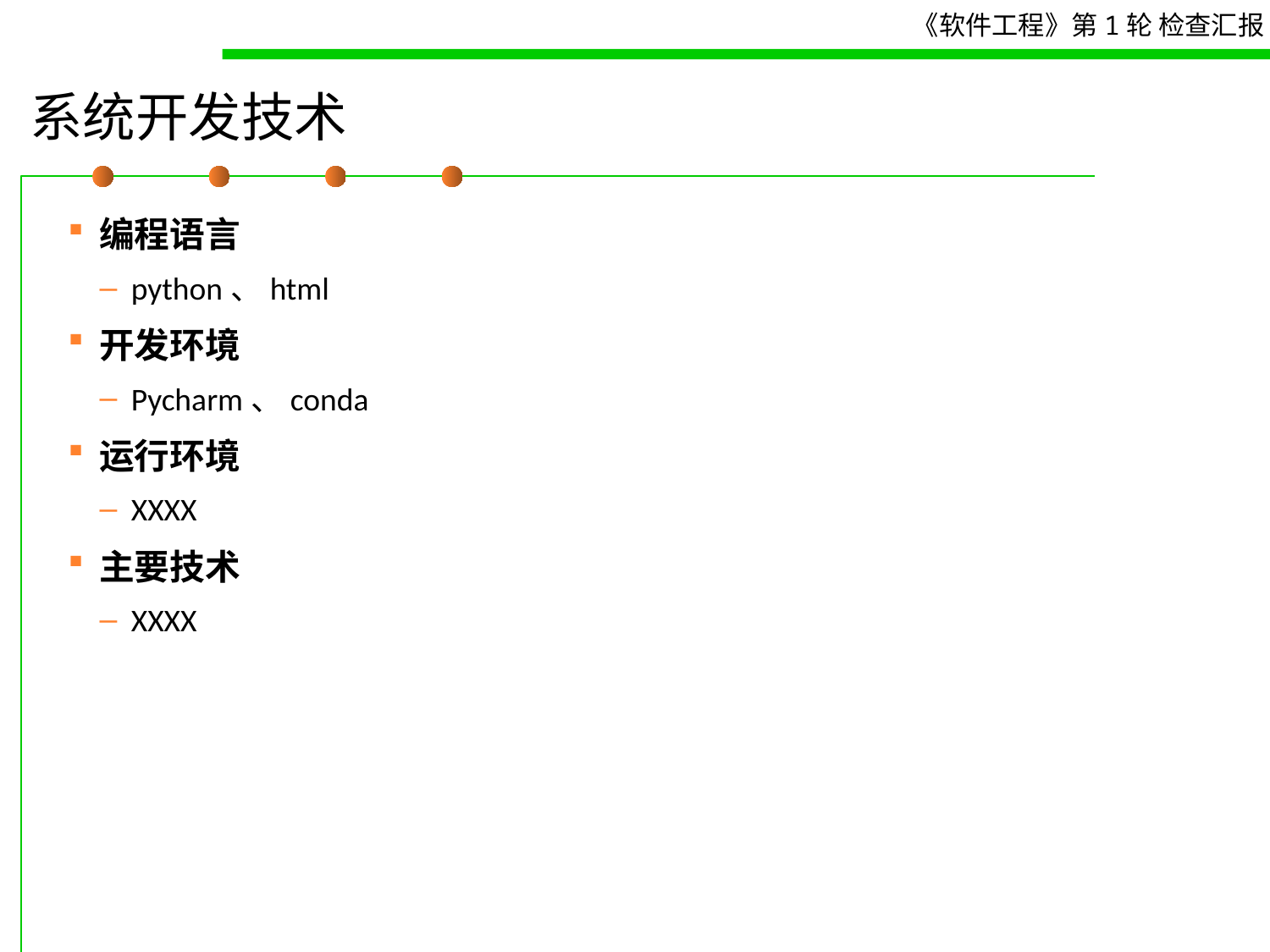

# 系统开发技术
编程语言
python、html
开发环境
Pycharm、conda
运行环境
XXXX
主要技术
XXXX